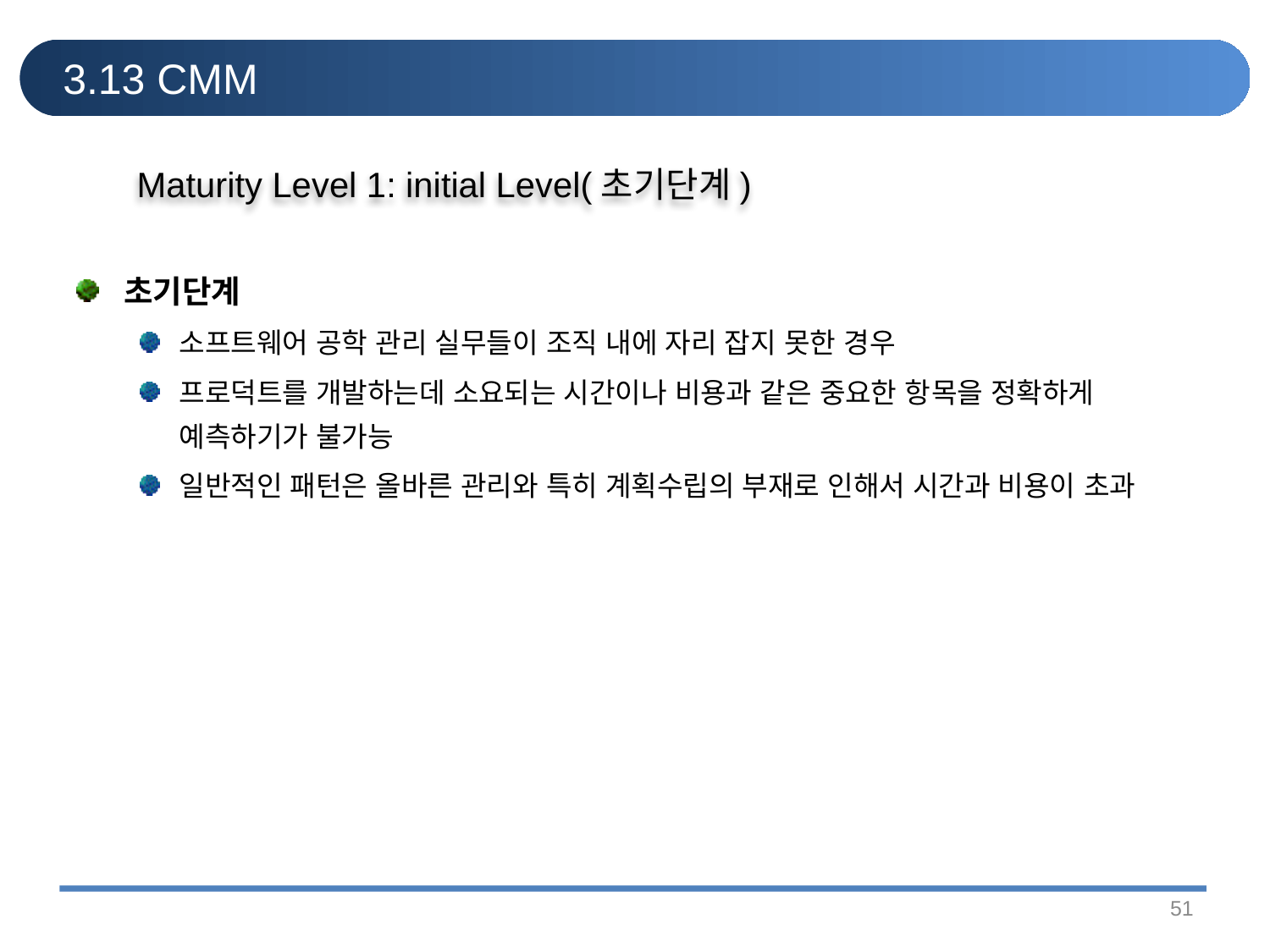

# 3.13 CMM
Maturity Level 1: initial Level(초기단계)
초기단계
소프트웨어 공학 관리 실무들이 조직 내에 자리 잡지 못한 경우
프로덕트를 개발하는데 소요되는 시간이나 비용과 같은 중요한 항목을 정확하게 예측하기가 불가능
일반적인 패턴은 올바른 관리와 특히 계획수립의 부재로 인해서 시간과 비용이 초과

51